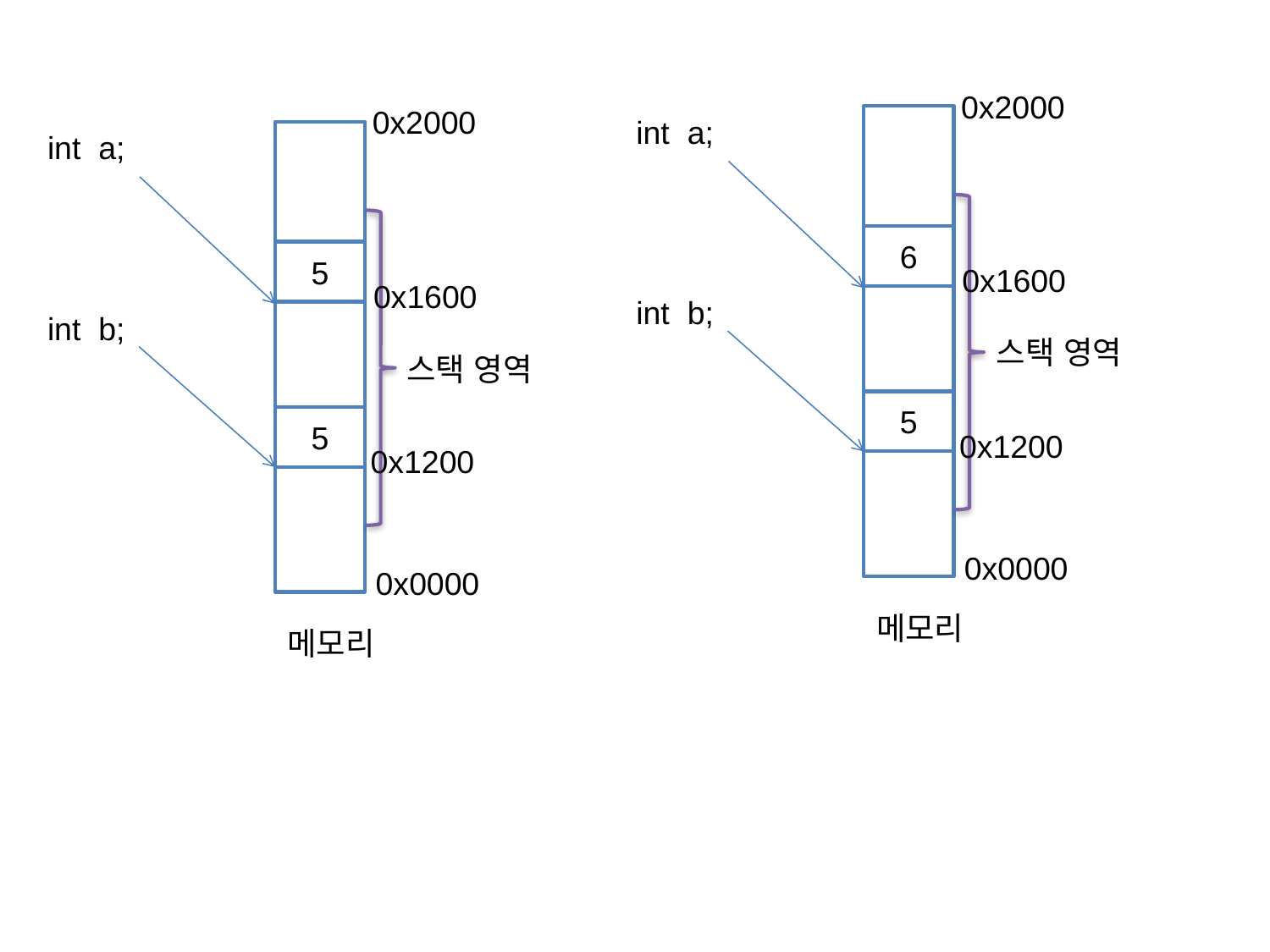

0x2000
int  a;

6
0x1600

int  b;
5
0x1200
0x0000
메모리
스택 영역
0x2000
int  a;

5
0x1600

int  b;
5
0x1200
0x0000
메모리
스택 영역